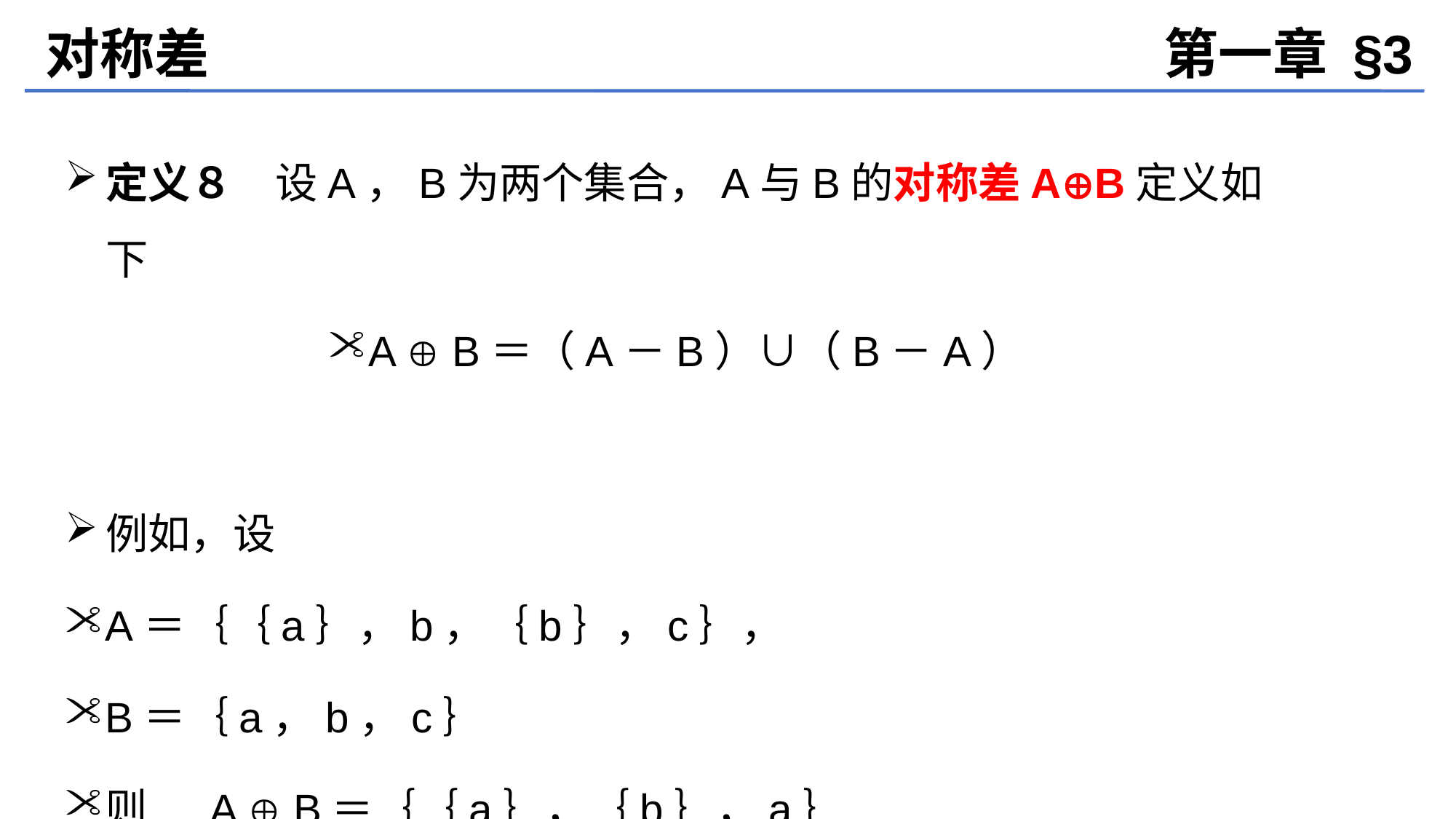

对称差
第一章 §3
定义８　设A，B为两个集合，A与B的对称差A⊕B定义如下
A ⊕ B＝（A－B）∪（B－A）

例如，设
A＝｛｛a｝，b，｛b｝，c｝，
B＝｛a，b，c｝
则 　A ⊕ B＝｛｛a｝，｛b｝，a｝